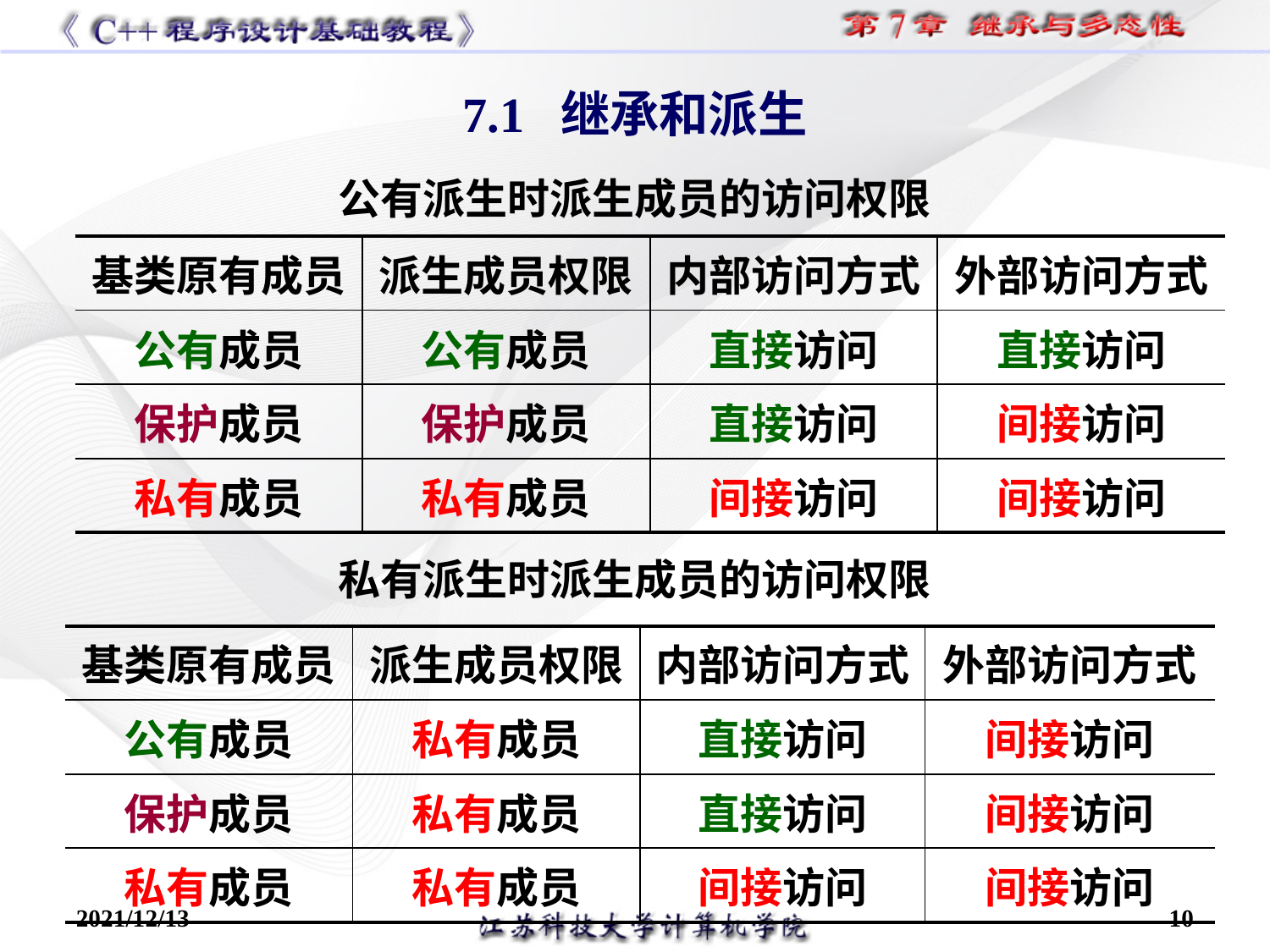

7.1  继承和派生
公有派生时派生成员的访问权限

私有派生时派生成员的访问权限
| 基类原有成员 | 派生成员权限 | 内部访问方式 | 外部访问方式 |
| --- | --- | --- | --- |
| 公有成员 | 公有成员 | 直接访问 | 直接访问 |
| 保护成员 | 保护成员 | 直接访问 | 间接访问 |
| 私有成员 | 私有成员 | 间接访问 | 间接访问 |
| 基类原有成员 | 派生成员权限 | 内部访问方式 | 外部访问方式 |
| --- | --- | --- | --- |
| 公有成员 | 私有成员 | 直接访问 | 间接访问 |
| 保护成员 | 私有成员 | 直接访问 | 间接访问 |
| 私有成员 | 私有成员 | 间接访问 | 间接访问 |